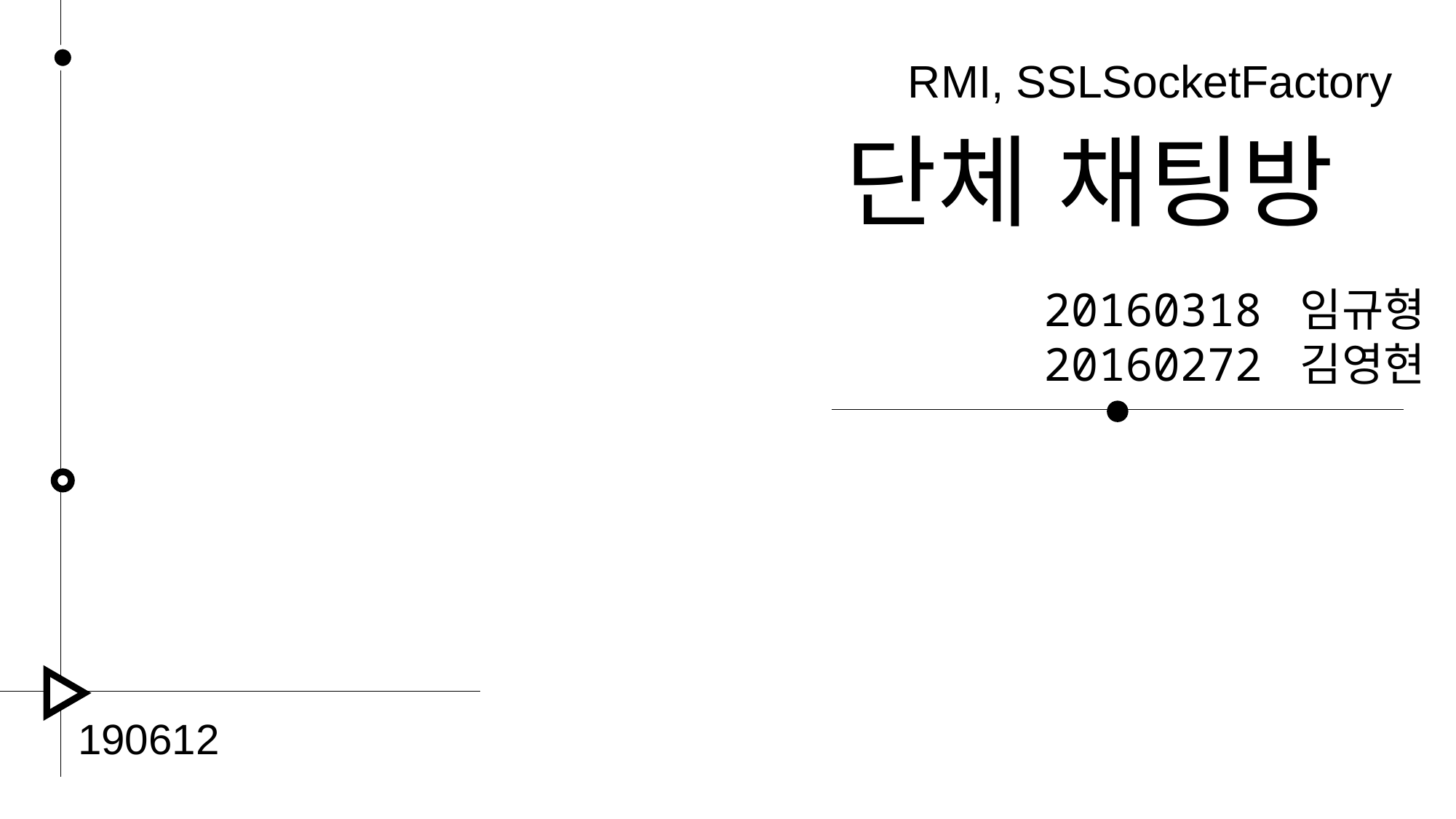

RMI, SSLSocketFactory
단체 채팅방
20160318 임규형
20160272 김영현

190612